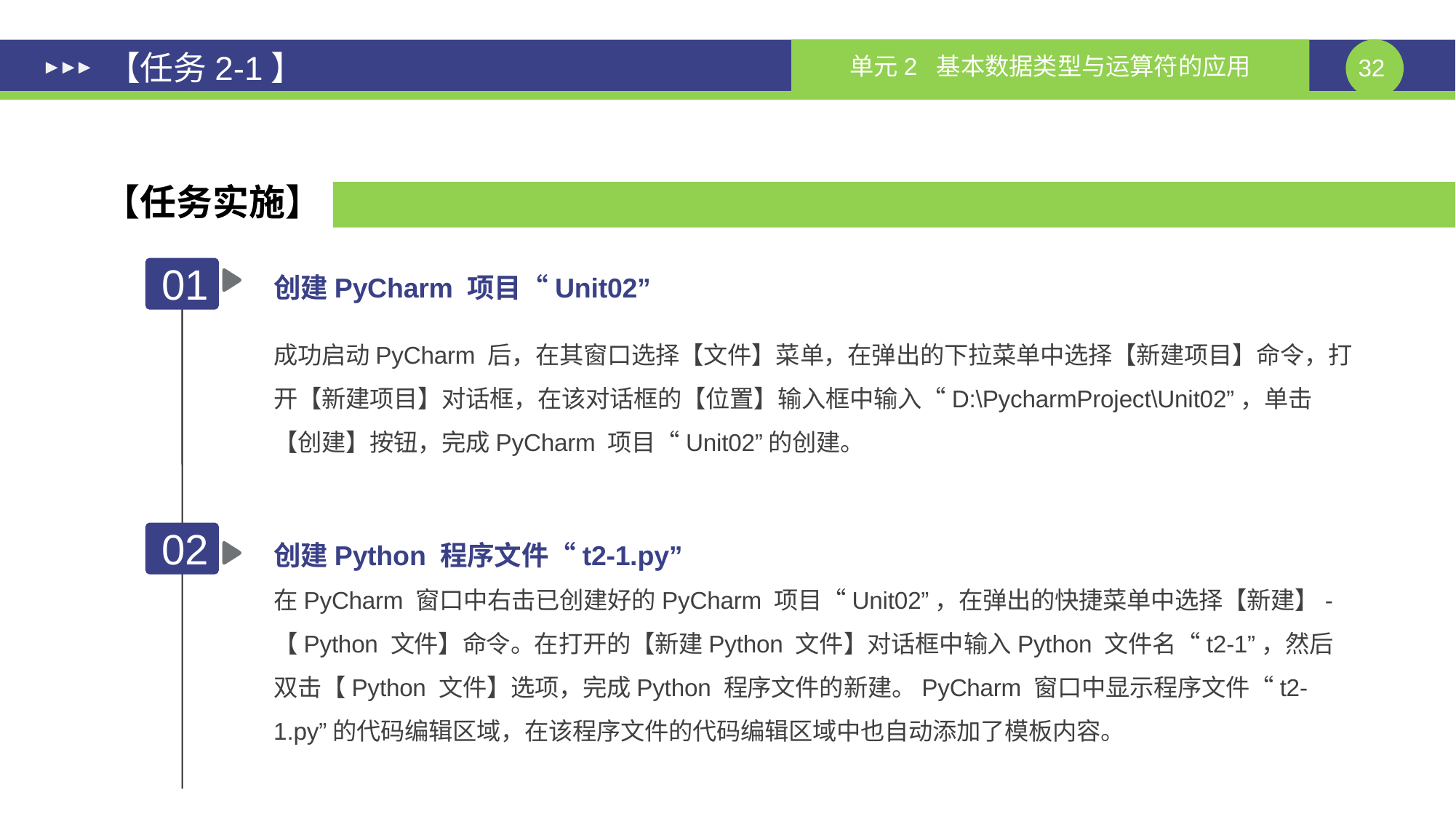

# 【任务2-1】
【任务实施】

创建PyCharm 项目“Unit02”
01

成功启动PyCharm 后，在其窗口选择【文件】菜单，在弹出的下拉菜单中选择【新建项目】命令，打开【新建项目】对话框，在该对话框的【位置】输入框中输入“D:\PycharmProject\Unit02”，单击【创建】按钮，完成PyCharm 项目“Unit02”的创建。
创建Python 程序文件“t2-1.py”
02

在PyCharm 窗口中右击已创建好的PyCharm 项目“Unit02”，在弹出的快捷菜单中选择【新建】-【Python 文件】命令。在打开的【新建Python 文件】对话框中输入Python 文件名“t2-1”，然后双击【Python 文件】选项，完成Python 程序文件的新建。PyCharm 窗口中显示程序文件“t2-1.py”的代码编辑区域，在该程序文件的代码编辑区域中也自动添加了模板内容。